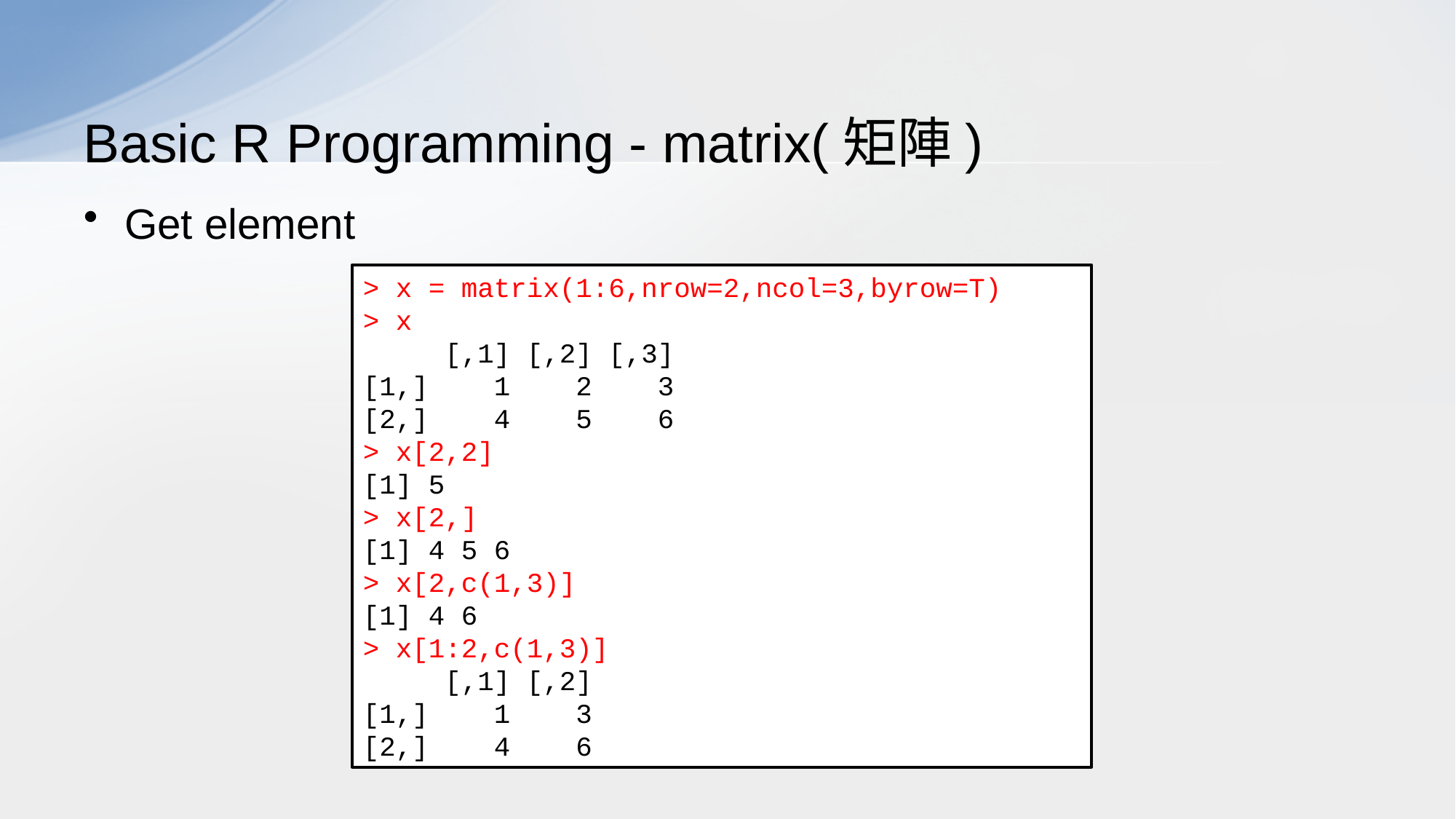

# Basic R Programming - matrix(矩陣)
Get element
> x = matrix(1:6,nrow=2,ncol=3,byrow=T)
> x
     [,1] [,2] [,3]
[1,]    1    2    3
[2,]    4    5    6
> x[2,2]
[1] 5
> x[2,]
[1] 4 5 6
> x[2,c(1,3)]
[1] 4 6
> x[1:2,c(1,3)]
     [,1] [,2]
[1,]    1    3
[2,]    4    6
61